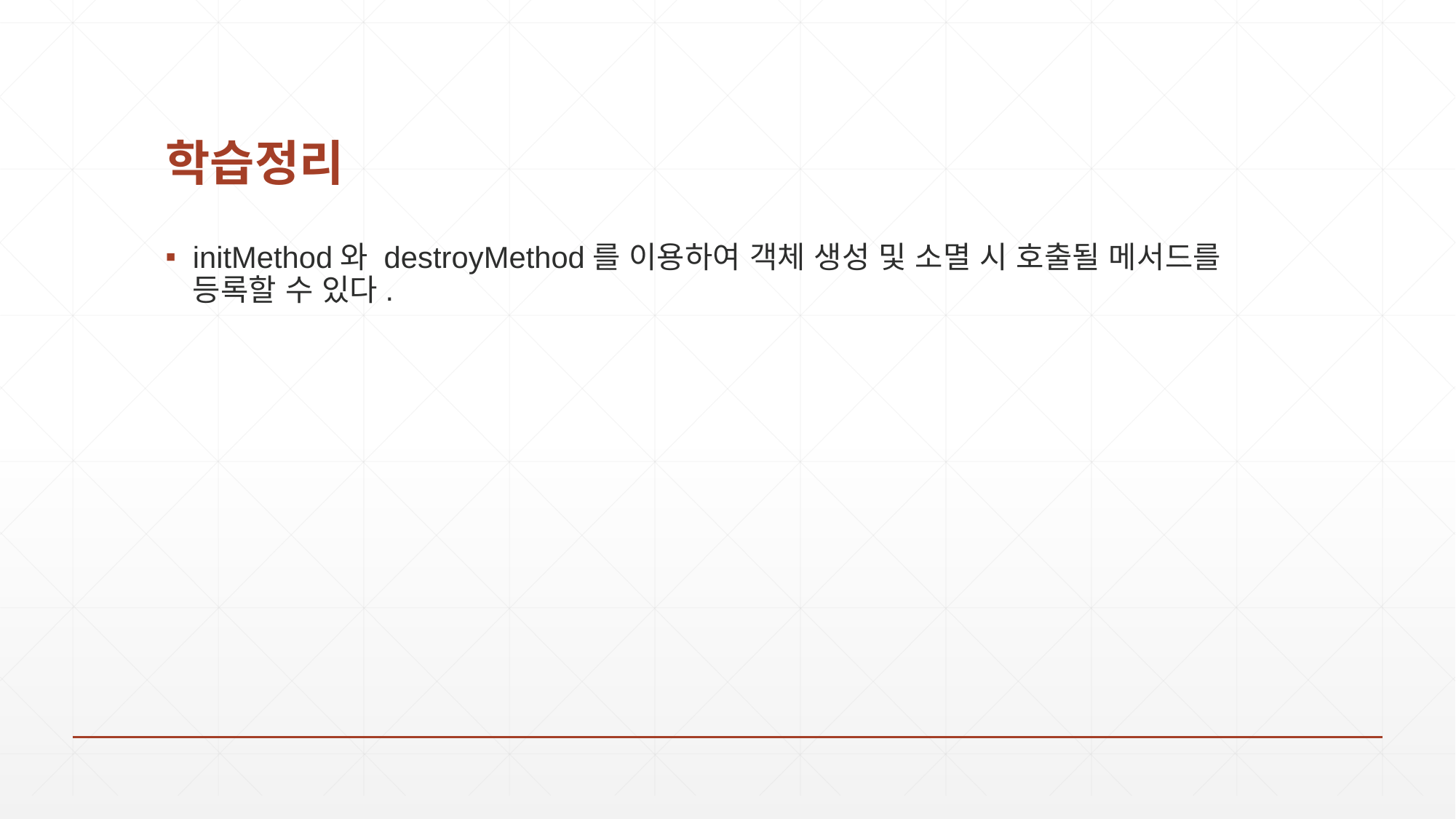

# 학습정리
initMethod와 destroyMethod를 이용하여 객체 생성 및 소멸 시 호출될 메서드를 등록할 수 있다.